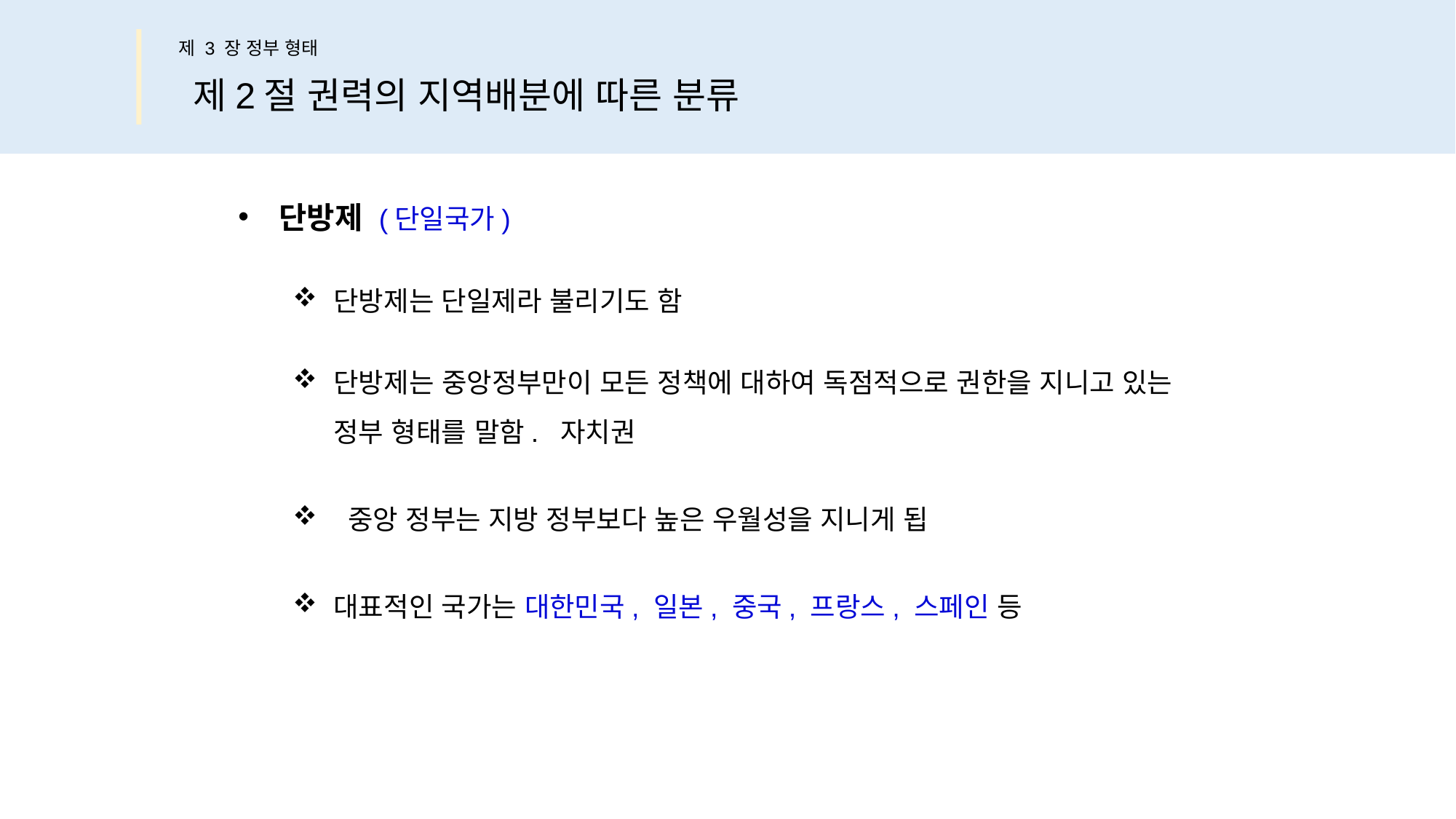

제 3 장 정부 형태
제2절 권력의 지역배분에 따른 분류
단방제 (단일국가)

단방제는 단일제라 불리기도 함

단방제는 중앙정부만이 모든 정책에 대하여 독점적으로 권한을 지니고 있는
정부 형태를 말함.  자치권

 중앙 정부는 지방 정부보다 높은 우월성을 지니게 됩

대표적인 국가는 대한민국, 일본, 중국, 프랑스, 스페인 등